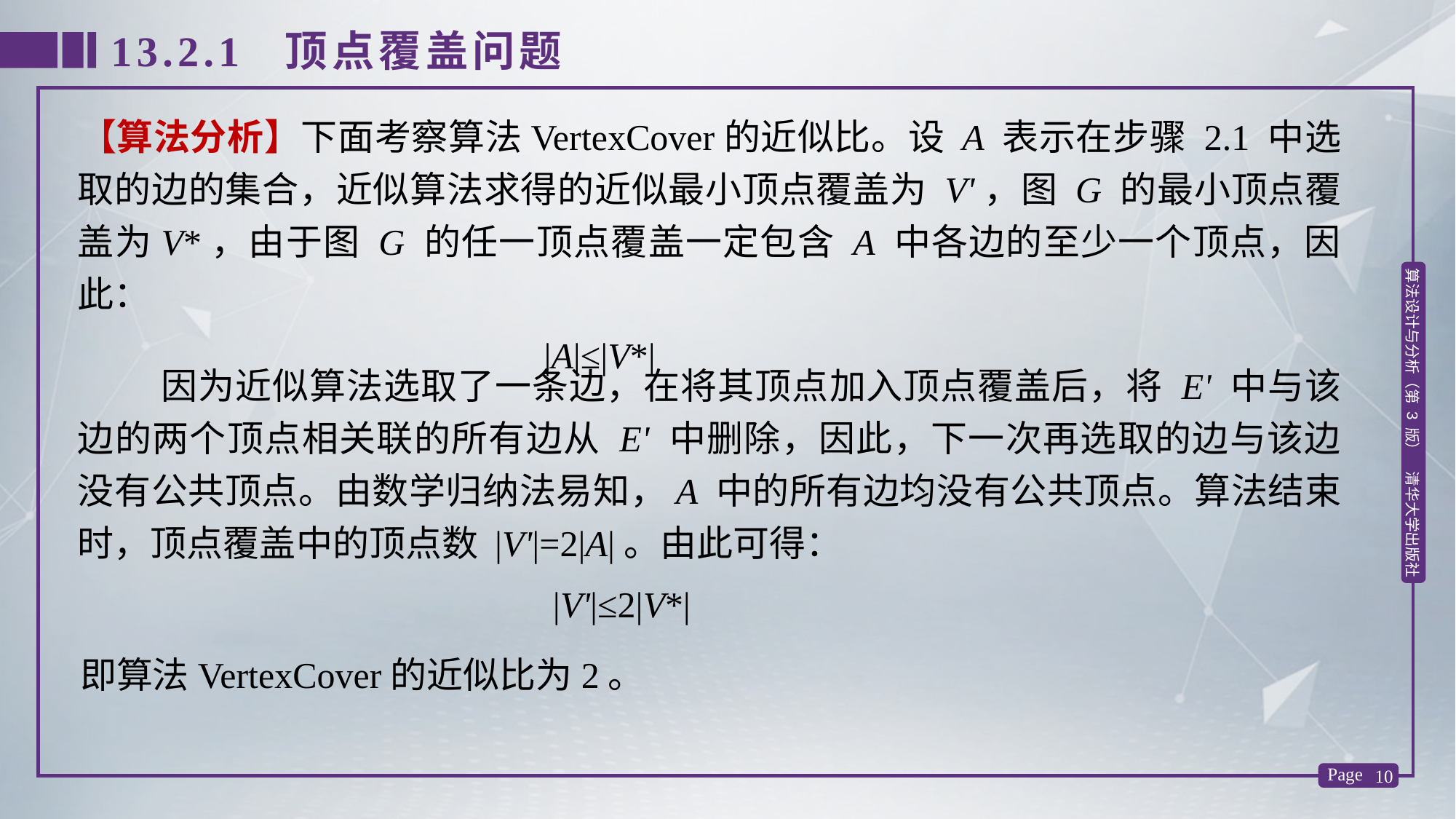

13.2.1  顶点覆盖问题
【算法分析】下面考察算法VertexCover的近似比。设 A 表示在步骤 2.1 中选取的边的集合，近似算法求得的近似最小顶点覆盖为 V'，图 G 的最小顶点覆盖为V*，由于图 G 的任一顶点覆盖一定包含 A 中各边的至少一个顶点，因此：
                                                   |A|≤|V*|
        因为近似算法选取了一条边，在将其顶点加入顶点覆盖后，将 E' 中与该边的两个顶点相关联的所有边从 E' 中删除，因此，下一次再选取的边与该边没有公共顶点。由数学归纳法易知，A 中的所有边均没有公共顶点。算法结束时，顶点覆盖中的顶点数 |V'|=2|A|。由此可得：
                                                    |V'|≤2|V*|
即算法VertexCover的近似比为2。